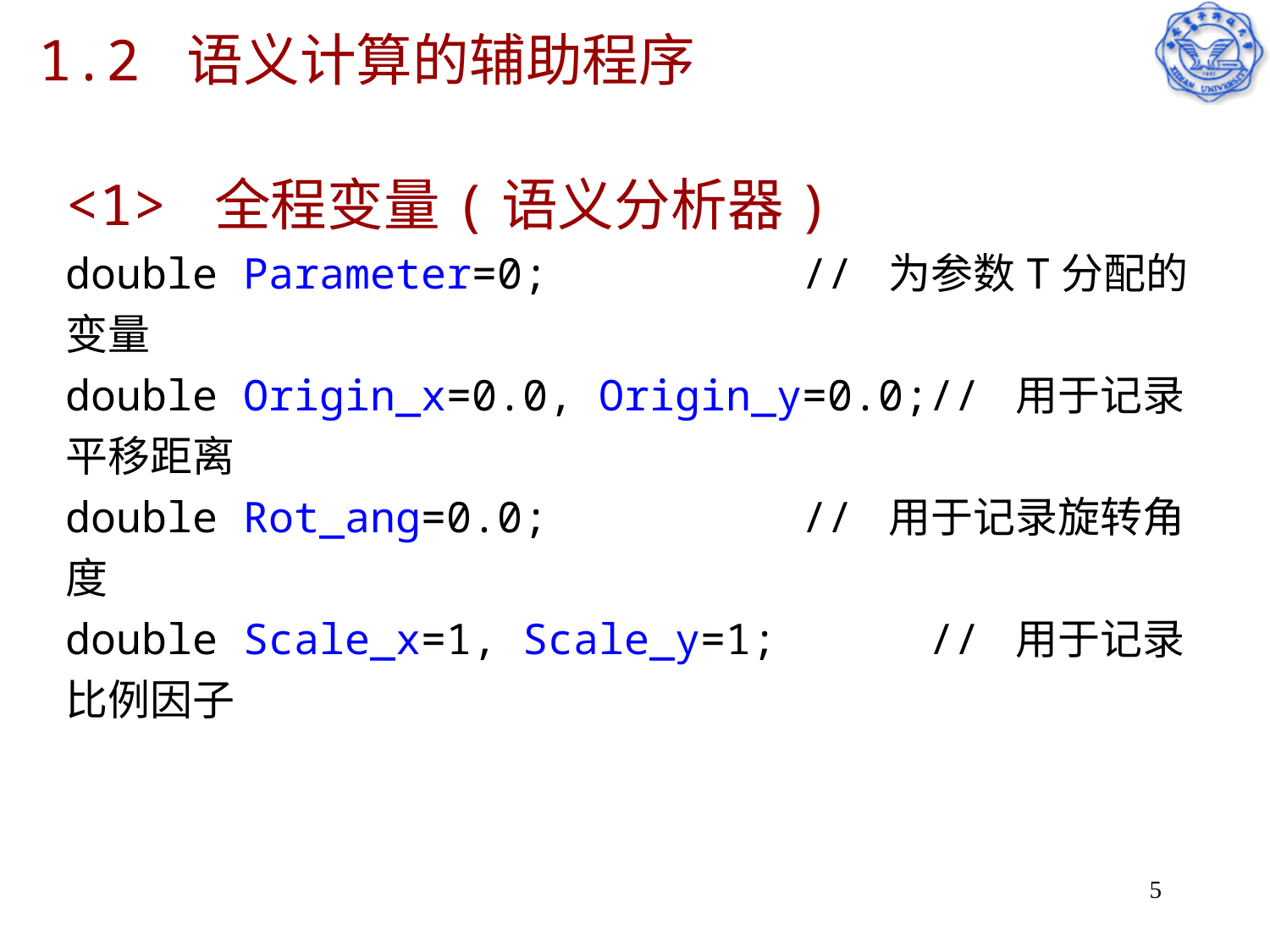

# 1.2 语义计算的辅助程序
<1> 全程变量(语义分析器)
double Parameter=0;		    // 为参数T分配的变量
double Origin_x=0.0, Origin_y=0.0;// 用于记录平移距离
double Rot_ang=0.0;		    // 用于记录旋转角度
double Scale_x=1, Scale_y=1;	    // 用于记录比例因子
5